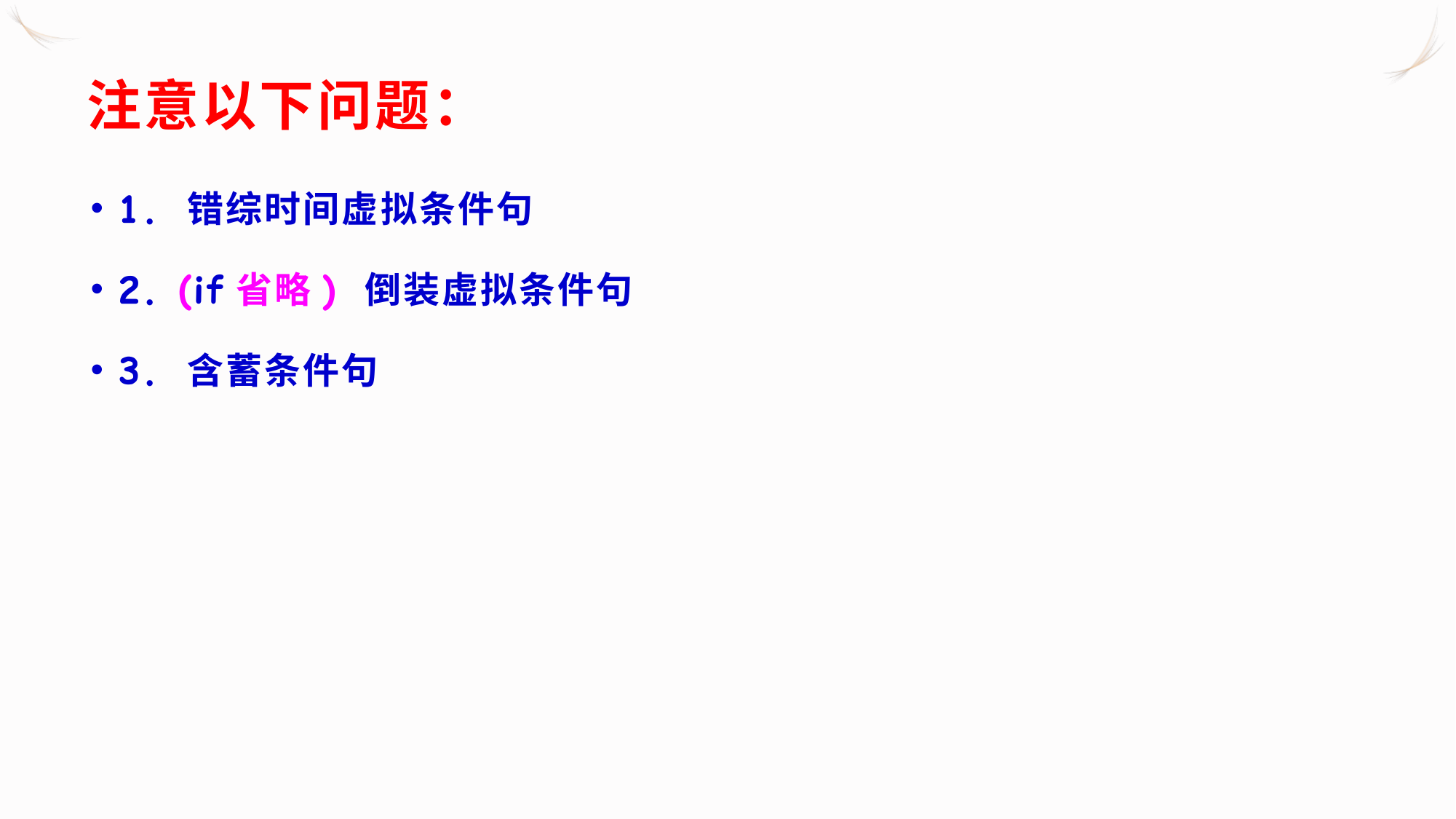

# 注意以下问题：
1. 错综时间虚拟条件句
2. (if省略) 倒装虚拟条件句
3. 含蓄条件句